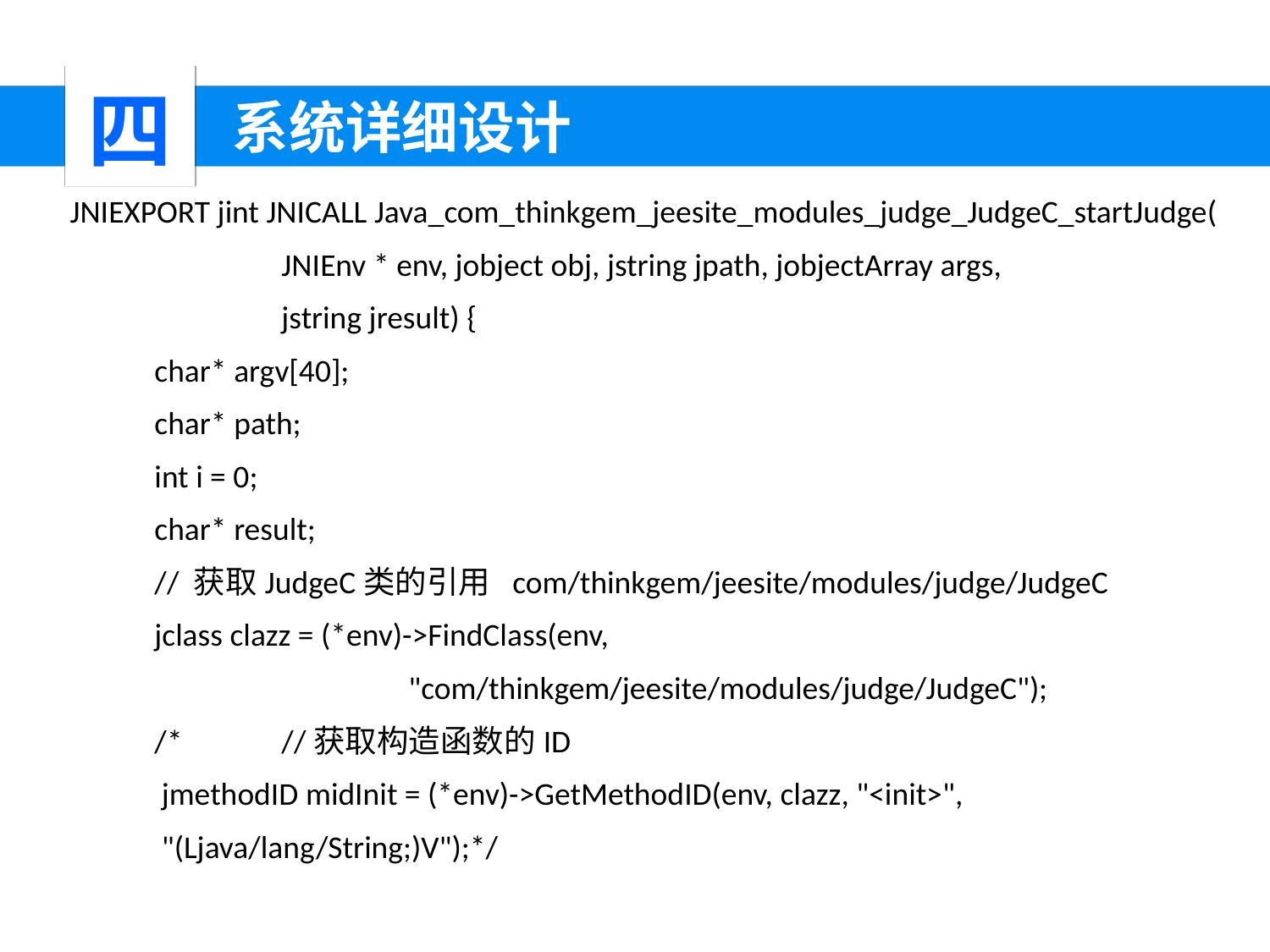

四
                系统详细设计
JNIEXPORT jint JNICALL Java_com_thinkgem_jeesite_modules_judge_JudgeC_startJudge(
		JNIEnv * env, jobject obj, jstring jpath, jobjectArray args,
		jstring jresult) {
	char* argv[40];
	char* path;
	int i = 0;
	char* result;
	// 获取JudgeC类的引用  com/thinkgem/jeesite/modules/judge/JudgeC
	jclass clazz = (*env)->FindClass(env,
			"com/thinkgem/jeesite/modules/judge/JudgeC");
	/*	//获取构造函数的ID
	 jmethodID midInit = (*env)->GetMethodID(env, clazz, "<init>",
	 "(Ljava/lang/String;)V");*/